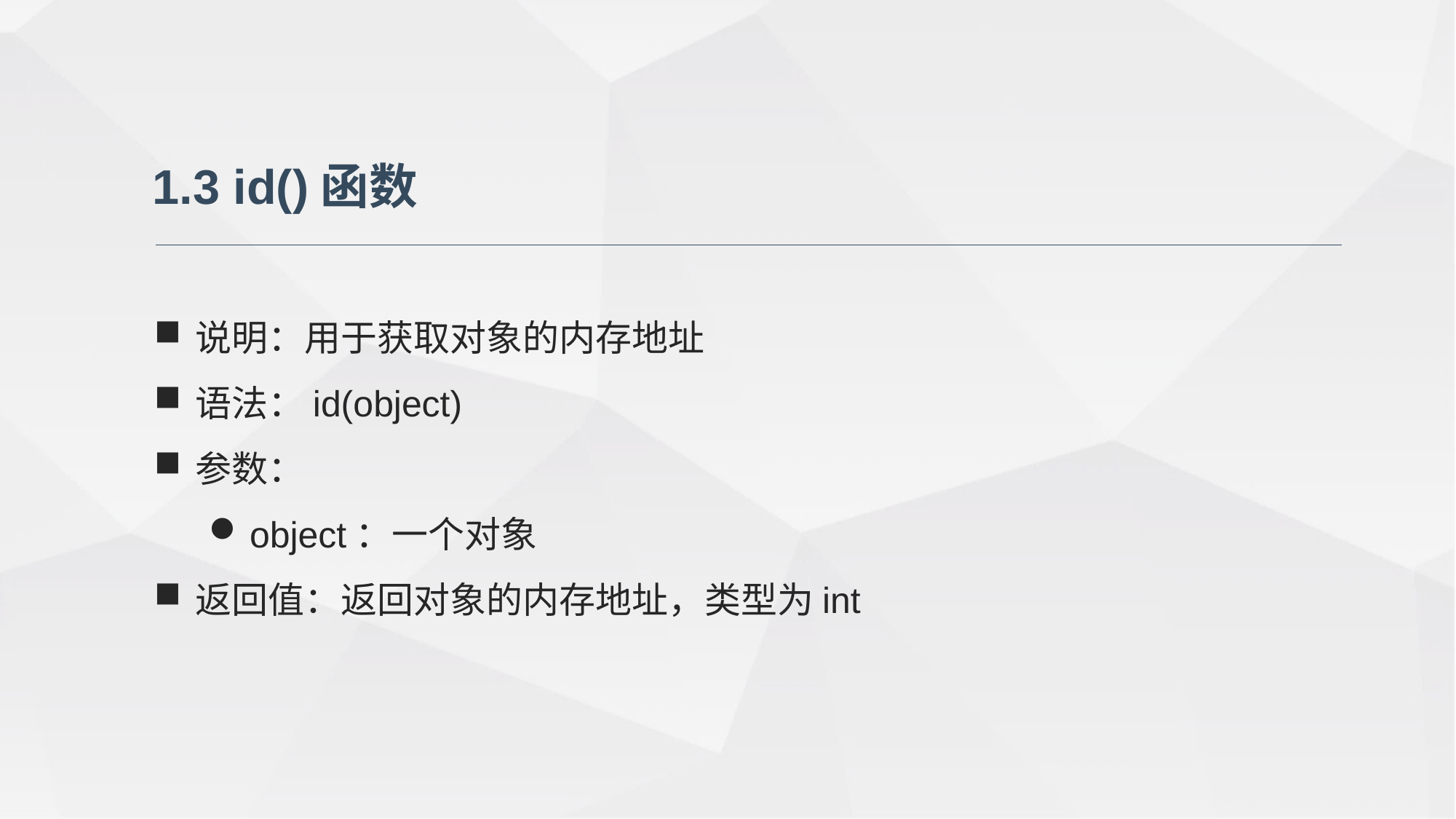

1.3 id()函数
说明：用于获取对象的内存地址
语法：id(object)
参数：
object：一个对象
返回值：返回对象的内存地址，类型为int